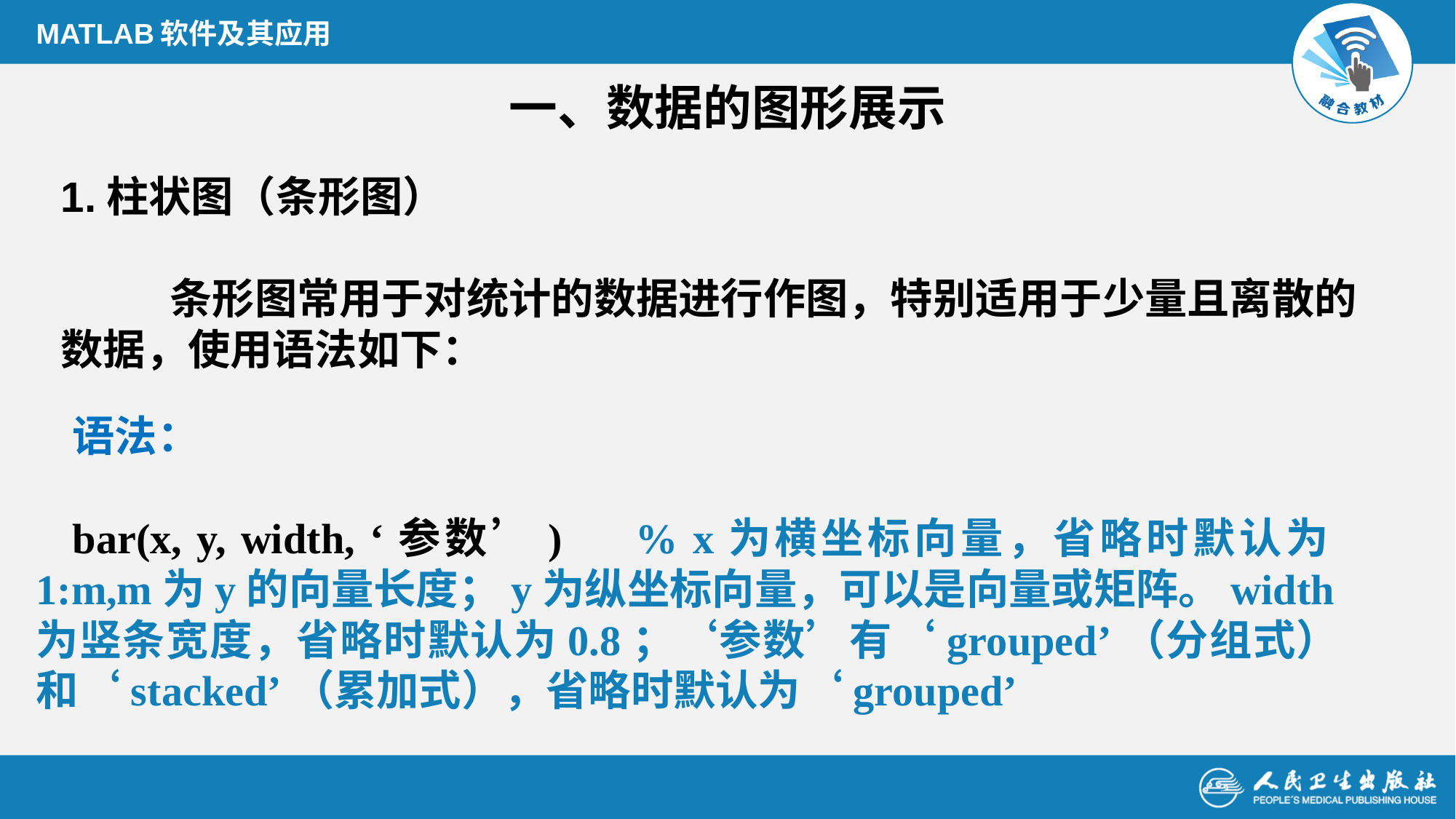

MATLAB软件及其应用
一、数据的图形展示
1.柱状图（条形图）

	条形图常用于对统计的数据进行作图，特别适用于少量且离散的数据，使用语法如下：

语法：

bar(x, y, width, ‘参数’)     % x为横坐标向量，省略时默认为1:m,m为y的向量长度；y为纵坐标向量，可以是向量或矩阵。width为竖条宽度，省略时默认为0.8；‘参数’有‘grouped’（分组式）和‘stacked’（累加式），省略时默认为‘grouped’